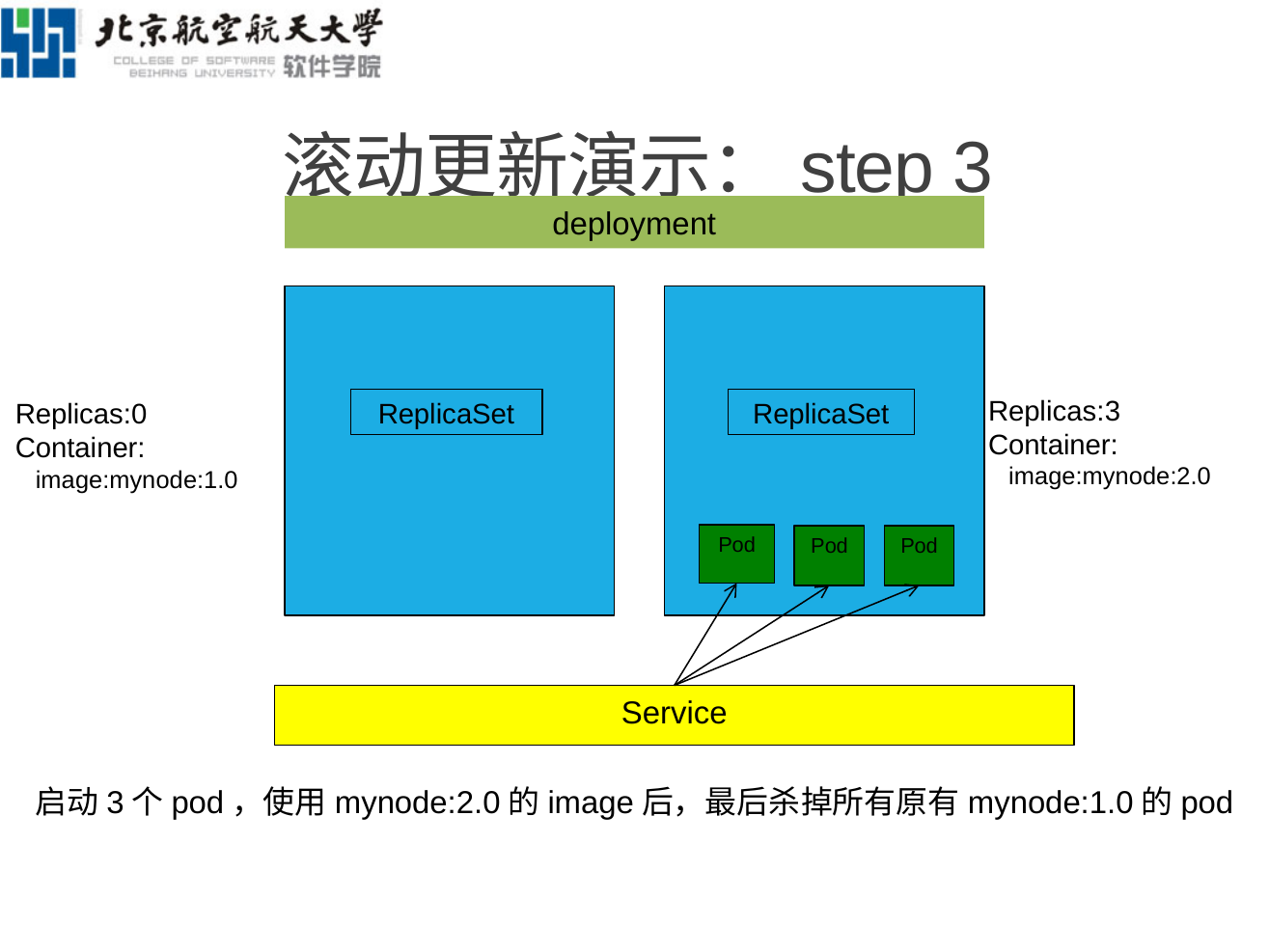

# 滚动更新演示：step 3
deployment

ReplicaSet
Pod
Replicas:3
Container:
   image:mynode:2.0

Replicas:0
Container:
   image:mynode:1.0

ReplicaSet
Pod
Pod
Service
启动3个pod，使用mynode:2.0的image后，最后杀掉所有原有mynode:1.0的pod